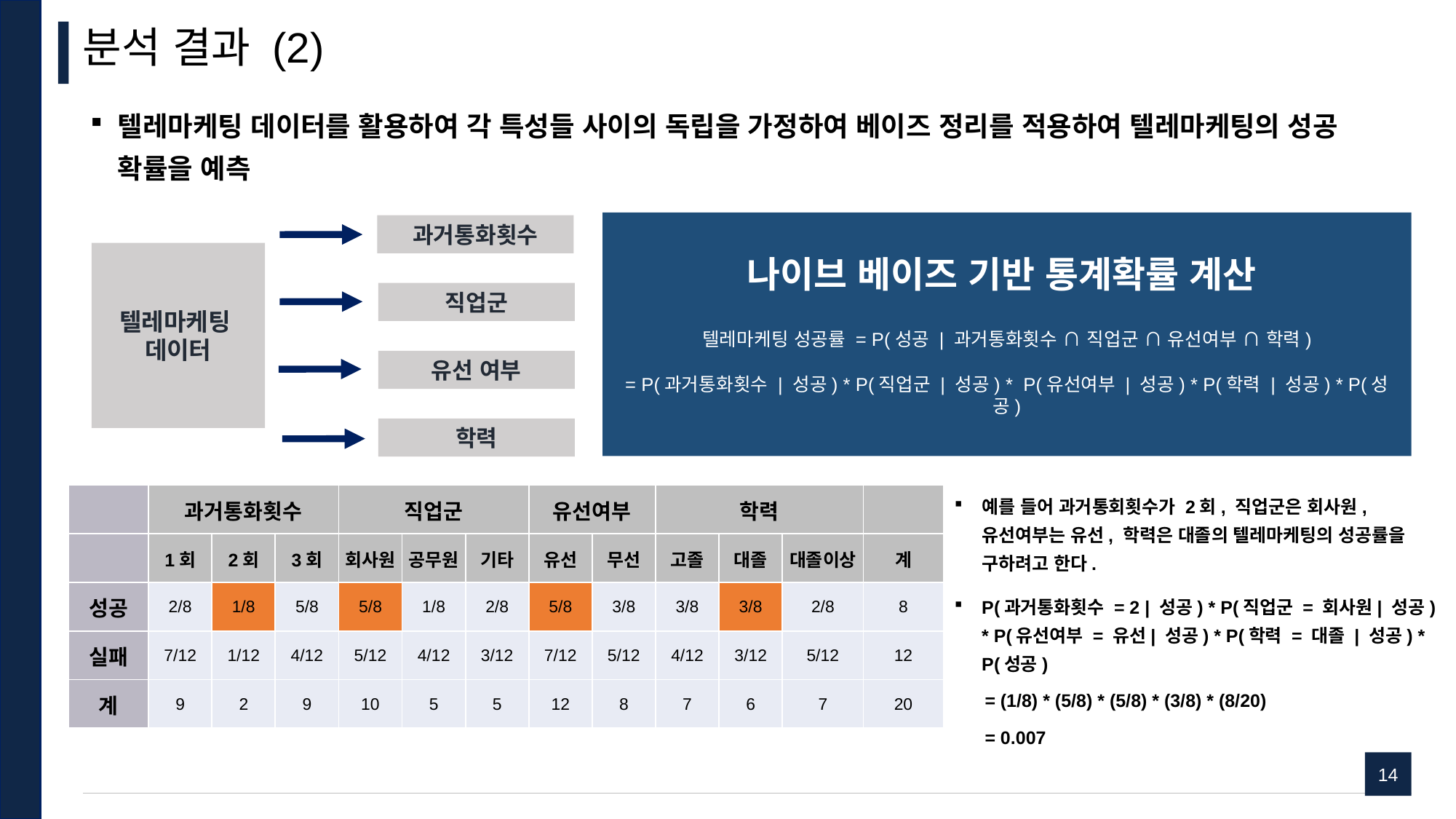

분석 결과 (2)

텔레마케팅 데이터를 활용하여 각 특성들 사이의 독립을 가정하여 베이즈 정리를 적용하여 텔레마케팅의 성공 확률을 예측
나이브 베이즈 기반 통계확률 계산

텔레마케팅 성공률 = P(성공 | 과거통화횟수 ∩ 직업군 ∩ 유선여부 ∩ 학력)

= P(과거통화횟수 | 성공) * P(직업군 | 성공) *  P(유선여부 | 성공) * P(학력 | 성공) * P(성공)

텔레마케팅
데이터

과거통화횟수
직업군
유선 여부
학력
예를 들어 과거통회횟수가 2회, 직업군은 회사원, 유선여부는 유선, 학력은 대졸의 텔레마케팅의 성공률을 구하려고 한다.
P(과거통화횟수 = 2 | 성공) * P(직업군 = 회사원| 성공) * P(유선여부 = 유선| 성공) * P(학력 = 대졸 | 성공) * P(성공)
      = (1/8) * (5/8) * (5/8) * (3/8) * (8/20)
      = 0.007
|  | 과거통화횟수 |  |  | 직업군 |  |  | 유선여부 |  | 학력 |  |  |  |
| --- | --- | --- | --- | --- | --- | --- | --- | --- | --- | --- | --- | --- |
|  | 1회 | 2회 | 3회 | 회사원 | 공무원 | 기타 | 유선 | 무선 | 고졸 | 대졸 | 대졸이상 | 계 |
| 성공 | 2/8 | 1/8 | 5/8 | 5/8 | 1/8 | 2/8 | 5/8 | 3/8 | 3/8 | 3/8 | 2/8 | 8 |
| 실패 | 7/12 | 1/12 | 4/12 | 5/12 | 4/12 | 3/12 | 7/12 | 5/12 | 4/12 | 3/12 | 5/12 | 12 |
| 계 | 9 | 2 | 9 | 10 | 5 | 5 | 12 | 8 | 7 | 6 | 7 | 20 |
14